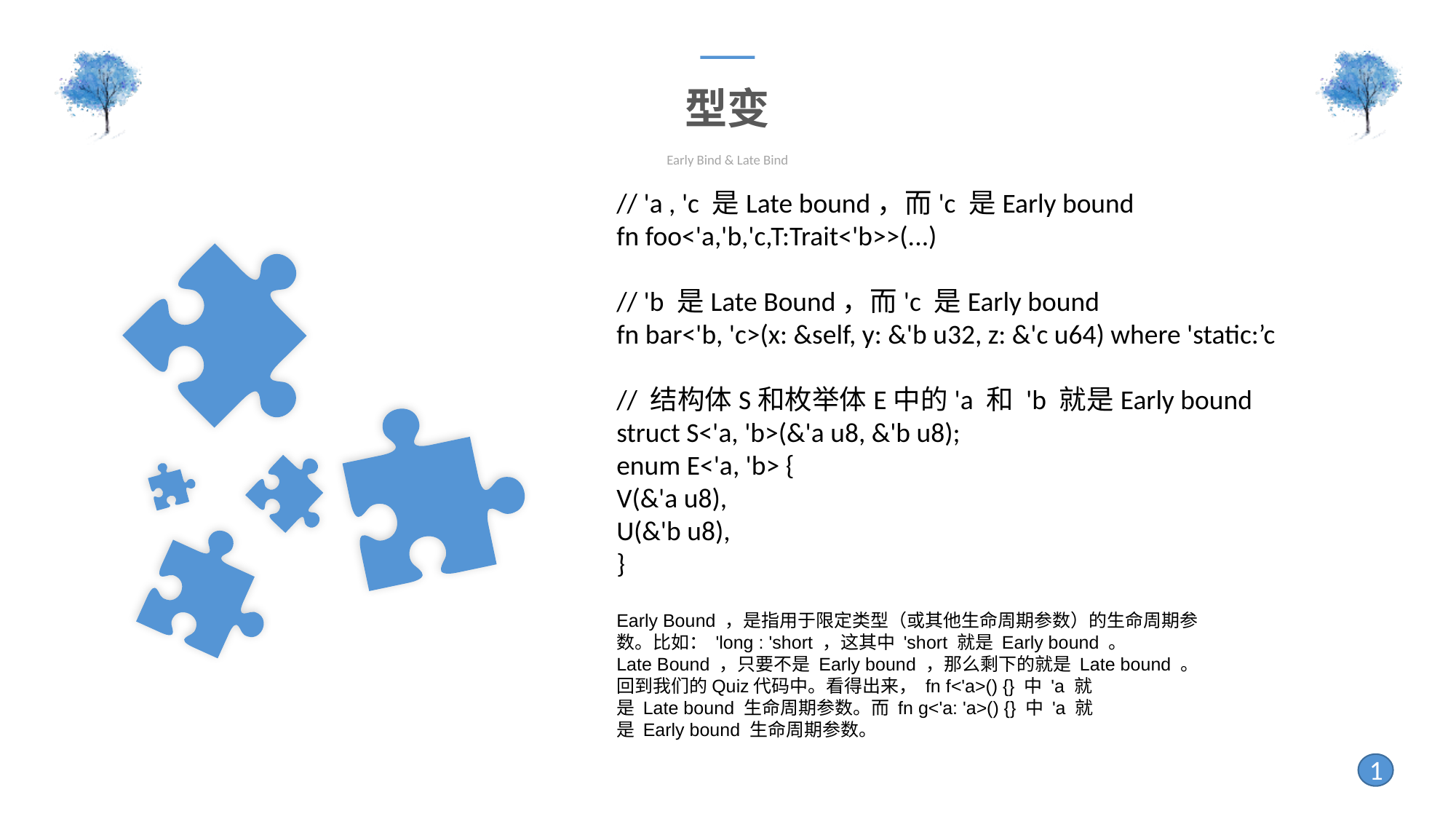

型变
Early Bind & Late Bind
// 'a , 'c 是Late bound，⽽'c 是Early bound
fn foo<'a,'b,'c,T:Trait<'b>>(...)

// 'b 是Late Bound，⽽'c 是Early bound
fn bar<'b, 'c>(x: &self, y: &'b u32, z: &'c u64) where 'static:’c

// 结构体S和枚举体E中的'a 和 'b 就是Early bound
struct S<'a, 'b>(&'a u8, &'b u8);
enum E<'a, 'b> {
V(&'a u8),
U(&'b u8),
}

Early Bound ，是指⽤于限定类型（或其他⽣命周期参数）的⽣命周期参
数。⽐如： 'long : 'short ，这其中 'short 就是 Early bound 。
Late Bound ，只要不是 Early bound ，那么剩下的就是 Late bound 。
回到我们的Quiz代码中。看得出来， fn f<'a>() {} 中 'a 就
是 Late bound ⽣命周期参数。⽽ fn g<'a: 'a>() {} 中 'a 就
是 Early bound ⽣命周期参数。
1